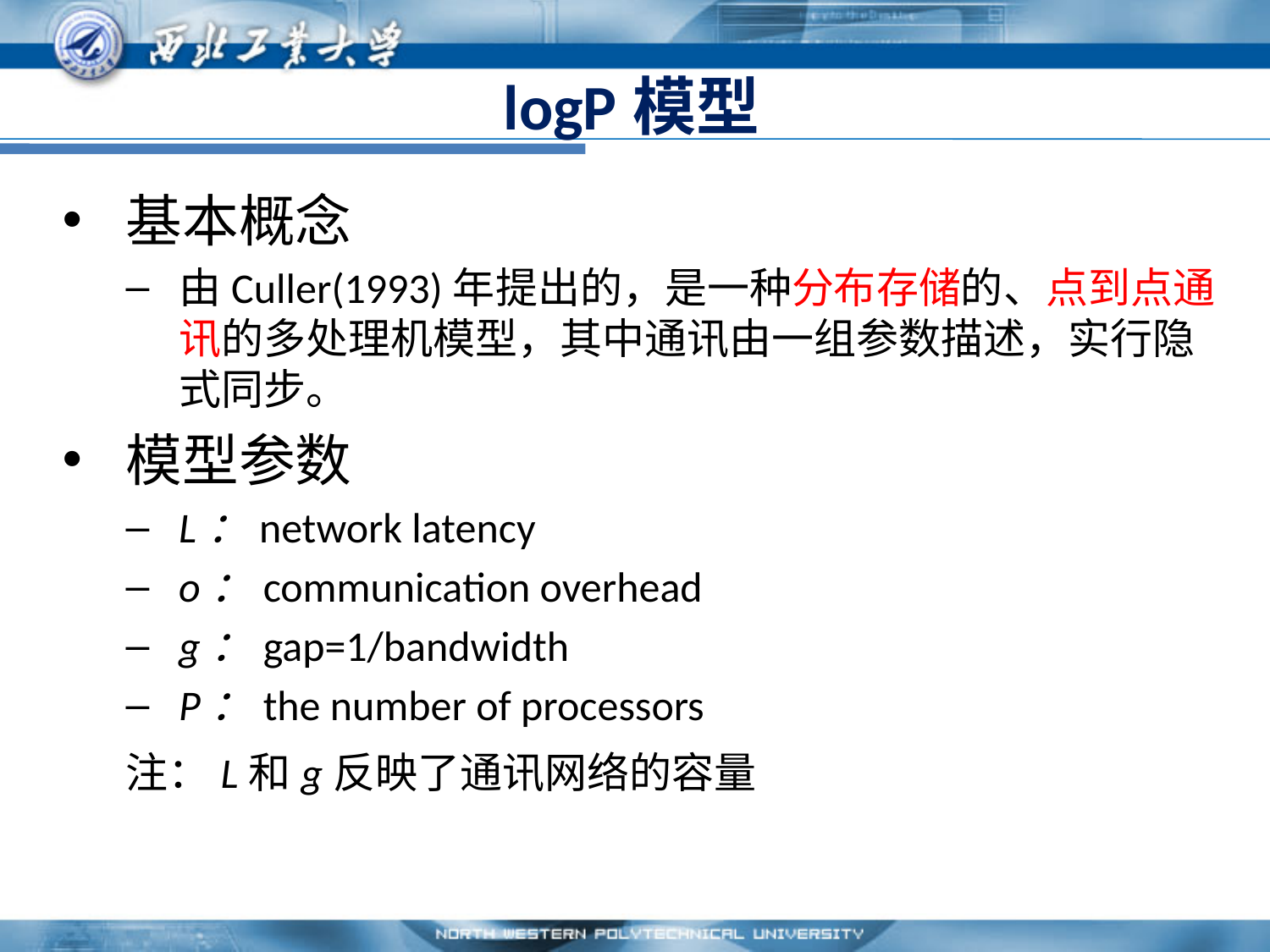

# logP模型
基本概念
由Culler(1993)年提出的，是一种分布存储的、点到点通讯的多处理机模型，其中通讯由一组参数描述，实行隐式同步。
模型参数
L：network latency
o：communication overhead
g：gap=1/bandwidth
P：the number of processors
注：L和g反映了通讯网络的容量